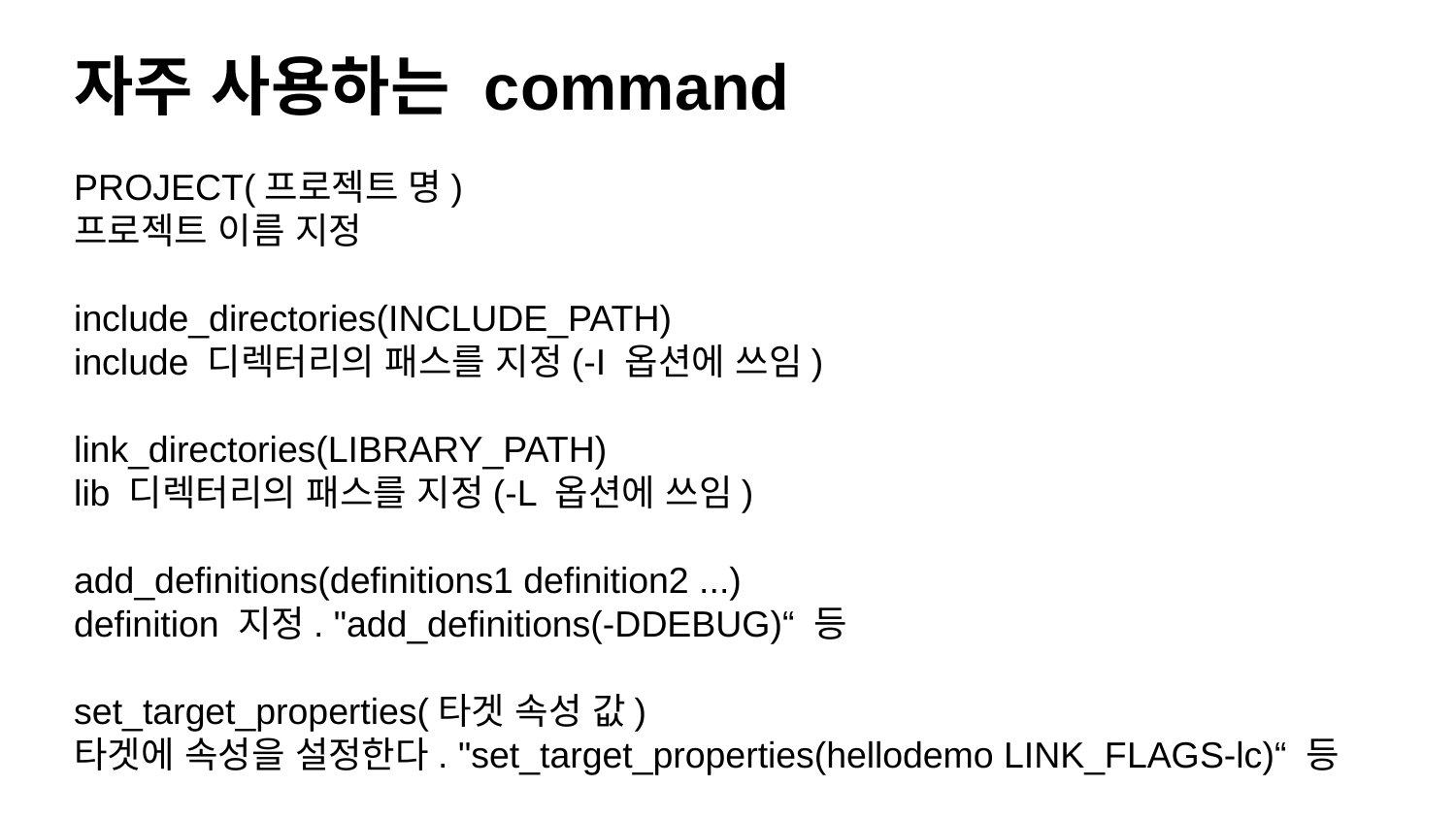

자주 사용하는 command
PROJECT(프로젝트 명)
프로젝트 이름 지정
include_directories(INCLUDE_PATH)
include 디렉터리의 패스를 지정(-I 옵션에 쓰임)
link_directories(LIBRARY_PATH)
lib 디렉터리의 패스를 지정(-L 옵션에 쓰임)
add_definitions(definitions1 definition2 ...)
definition 지정. "add_definitions(-DDEBUG)“ 등
set_target_properties(타겟 속성 값)
타겟에 속성을 설정한다. "set_target_properties(hellodemo LINK_FLAGS-lc)“ 등